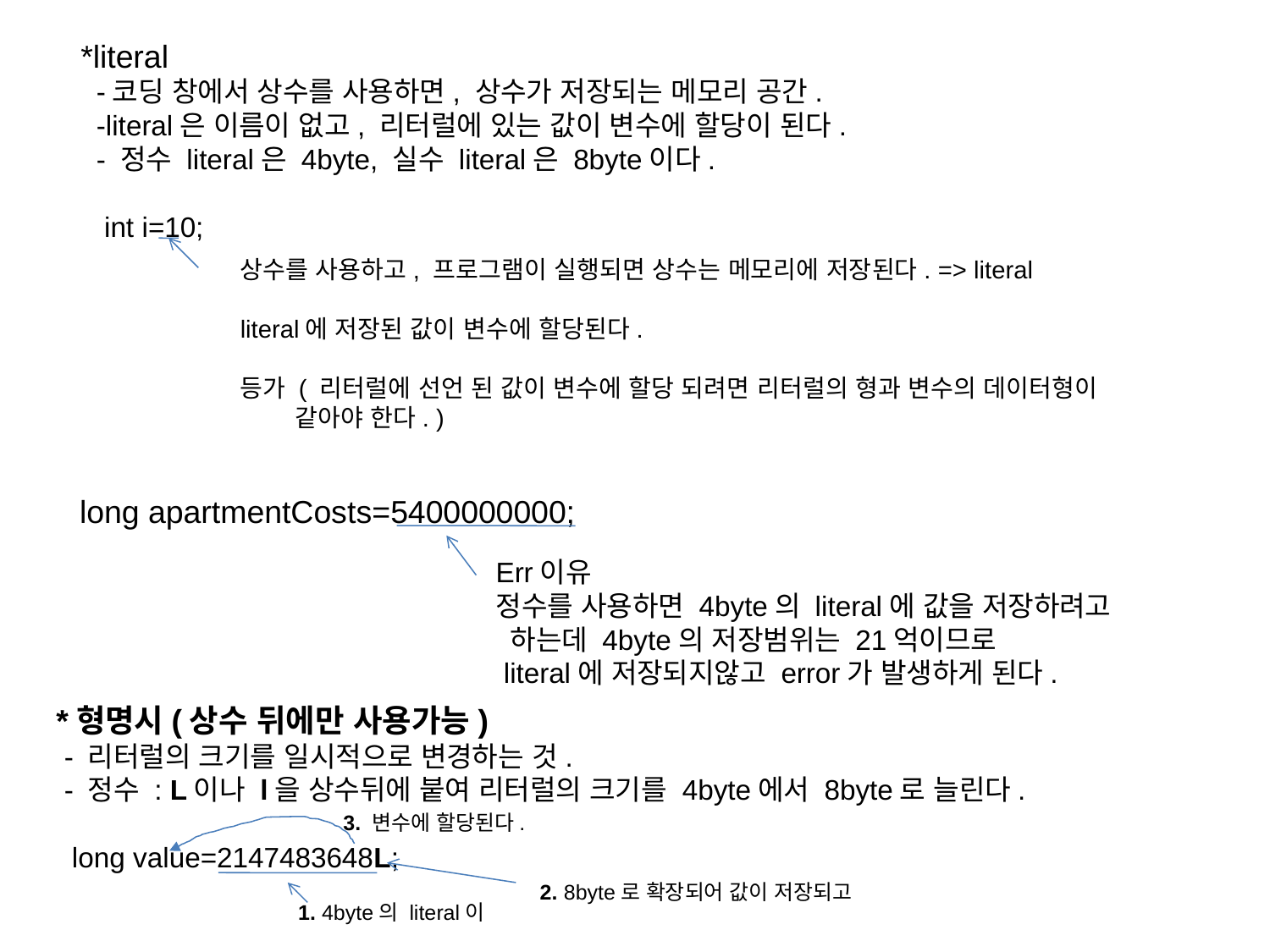

*literal
  -코딩 창에서 상수를 사용하면, 상수가 저장되는 메모리 공간.
  -literal은 이름이 없고, 리터럴에 있는 값이 변수에 할당이 된다.
  - 정수 literal은 4byte, 실수 literal은 8byte이다.

   int i=10;
상수를 사용하고, 프로그램이 실행되면 상수는 메모리에 저장된다. => literal

literal에 저장된 값이 변수에 할당된다.

등가 ( 리터럴에 선언 된 값이 변수에 할당 되려면 리터럴의 형과 변수의 데이터형이
       같아야 한다. )
long apartmentCosts=5400000000;
Err이유
정수를 사용하면 4byte의 literal에 값을 저장하려고
 하는데 4byte의 저장범위는 21억이므로
 literal에 저장되지않고 error가 발생하게 된다.
*형명시(상수 뒤에만 사용가능)
 - 리터럴의 크기를 일시적으로 변경하는 것.
 - 정수 : L이나 l을 상수뒤에 붙여 리터럴의 크기를 4byte에서 8byte로 늘린다.

  long value=2147483648L;
3. 변수에 할당된다.

2. 8byte로 확장되어 값이 저장되고
1. 4byte의 literal이